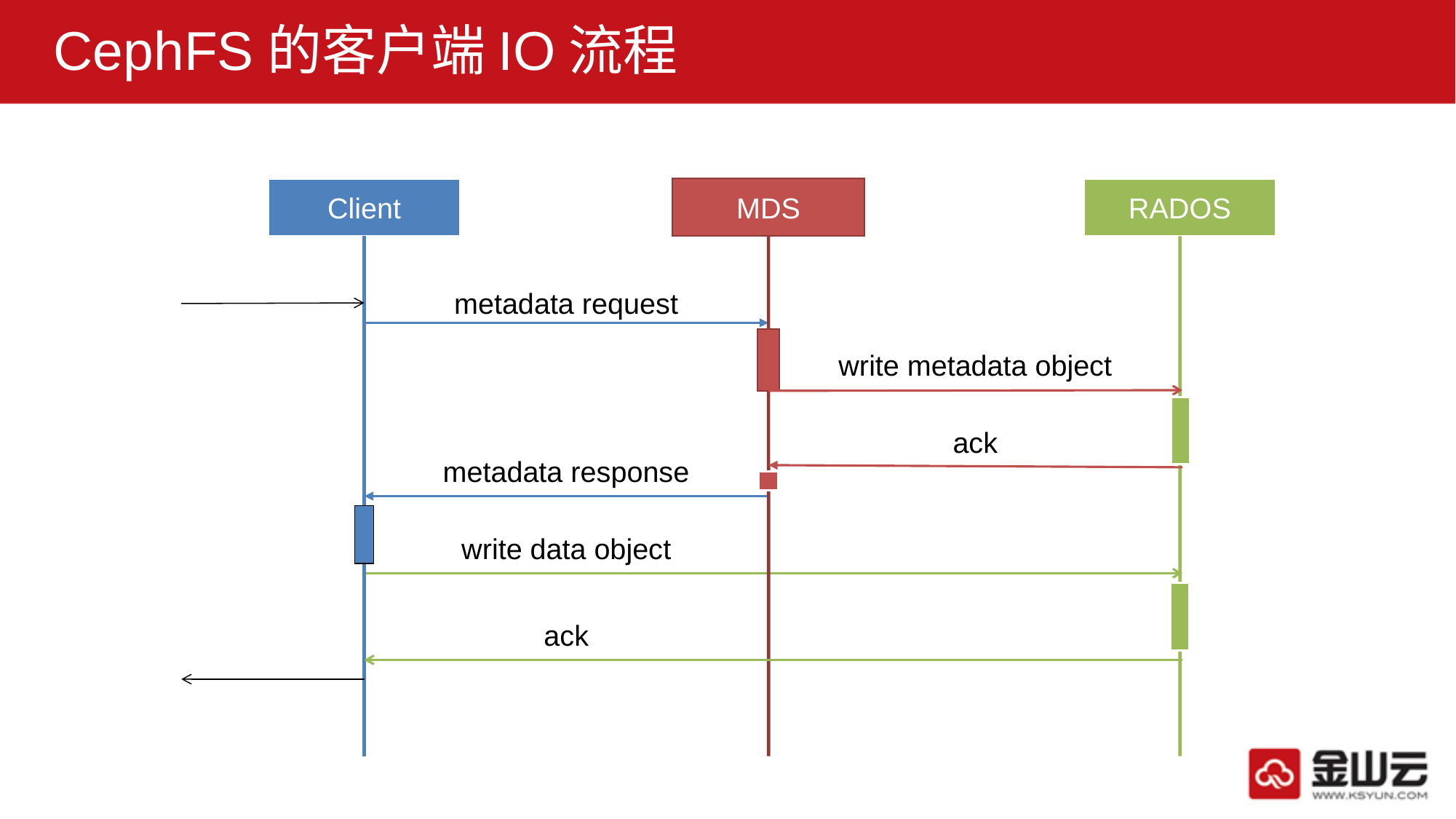

# CephFS的客户端IO流程
Client
MDS
RADOS
metadata request

write metadata object

ack
metadata response

write data object

ack